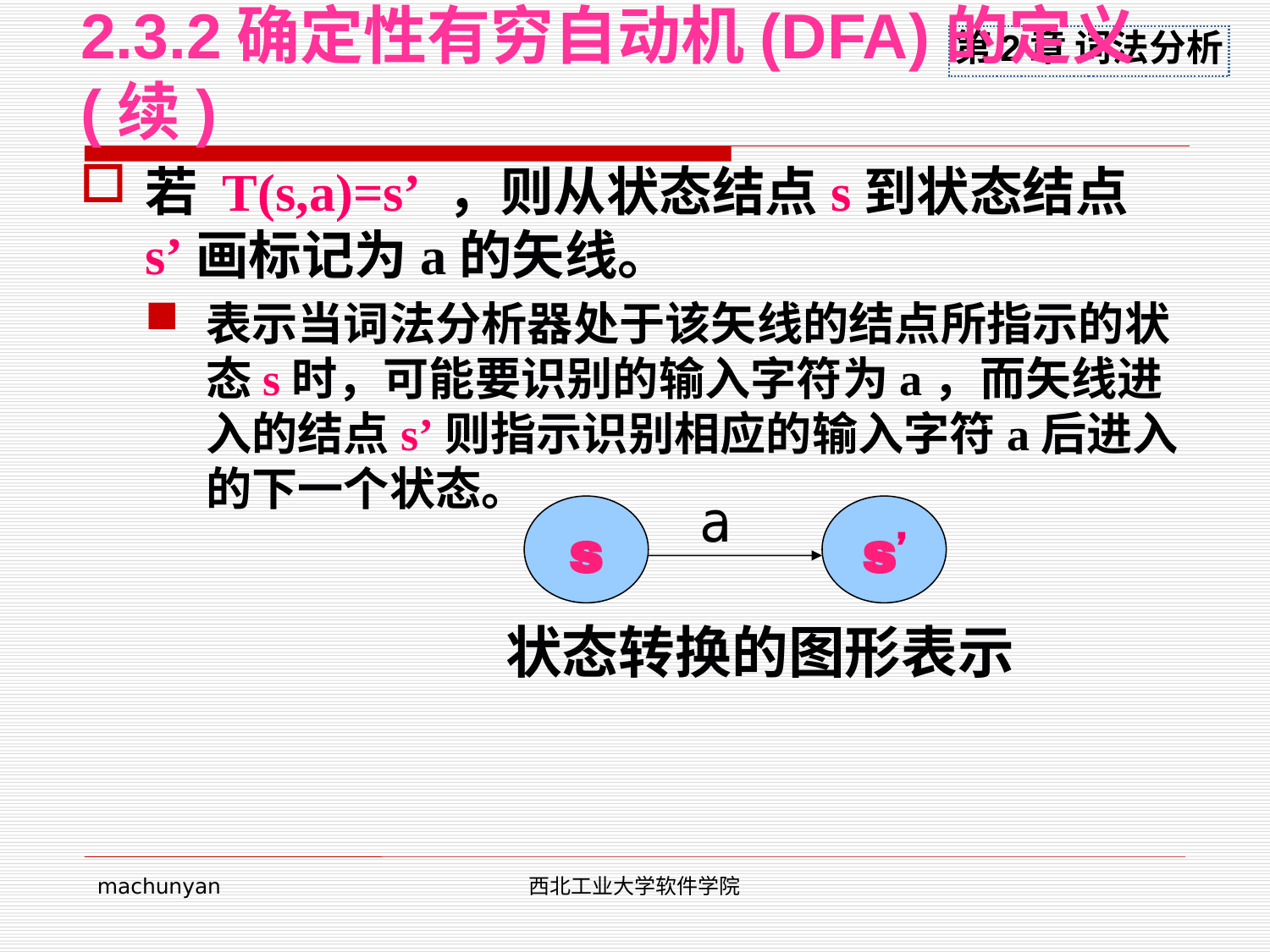

# 2.3.2确定性有穷自动机(DFA)的定义(续)
若 T(s,a)=s’ ，则从状态结点s到状态结点s’画标记为a的矢线。
表示当词法分析器处于该矢线的结点所指示的状态s时，可能要识别的输入字符为a，而矢线进入的结点s’则指示识别相应的输入字符a后进入的下一个状态。
s
a

s’
状态转换的图形表示
machunyan

西北工业大学软件学院
53